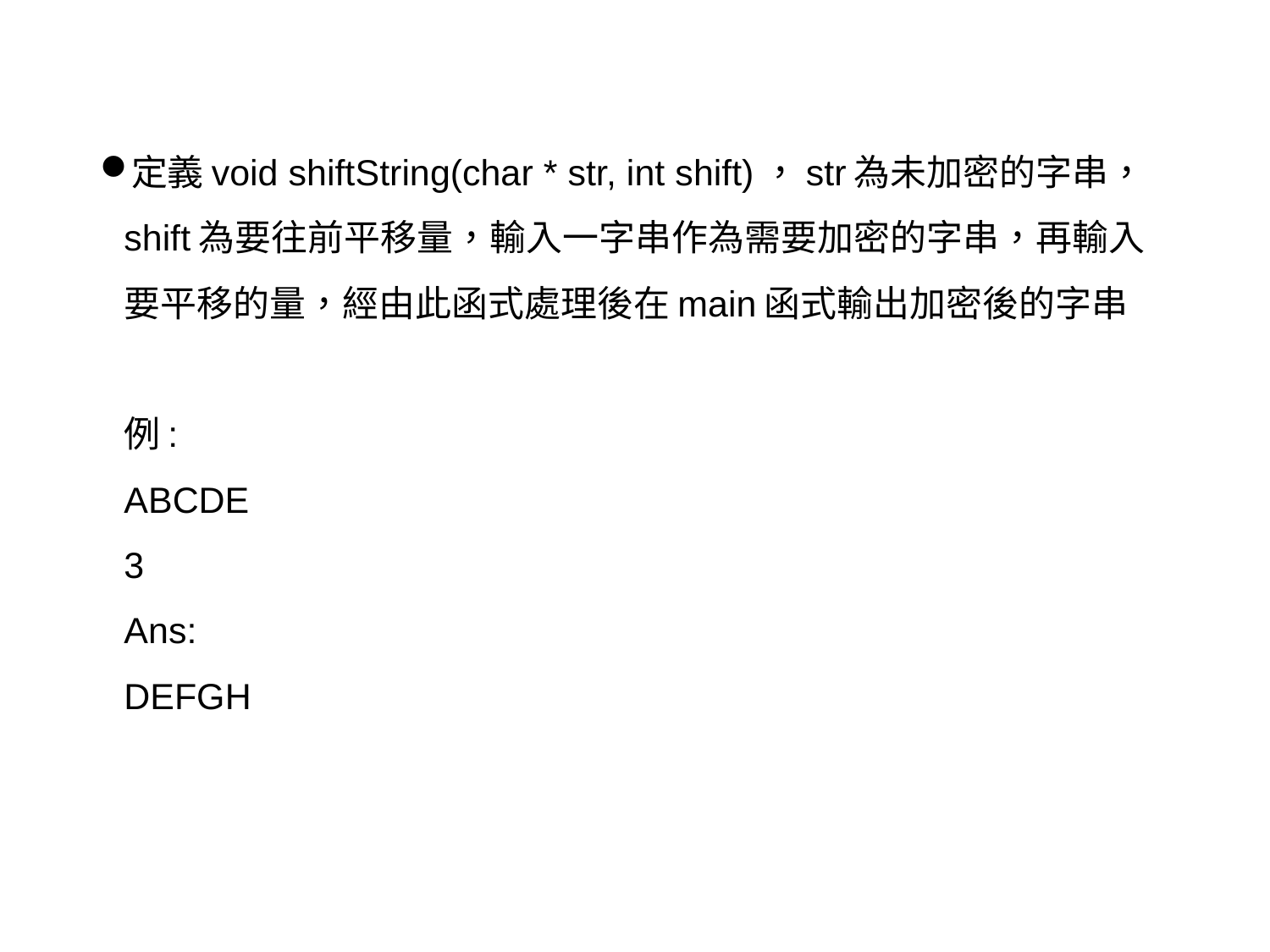

定義void shiftString(char * str, int shift)，str為未加密的字串，shift為要往前平移量，輸入一字串作為需要加密的字串，再輸入要平移的量，經由此函式處理後在main函式輸出加密後的字串
例:
ABCDE
3
Ans:
DEFGH